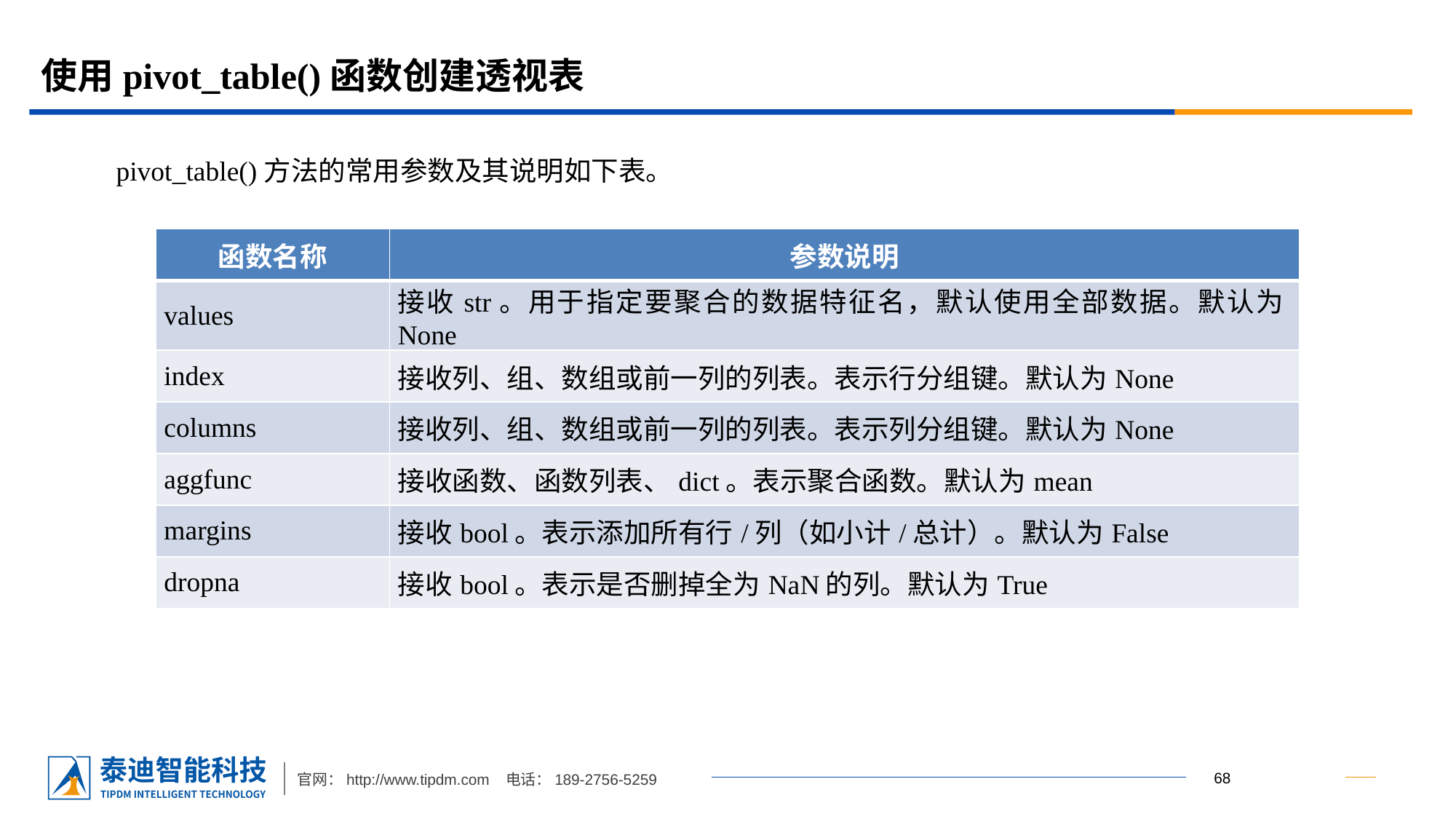

# 使用pivot_table()函数创建透视表
pivot_table()方法的常用参数及其说明如下表。

| 函数名称 | 参数说明 |
| --- | --- |
| values | 接收str。用于指定要聚合的数据特征名，默认使用全部数据。默认为None |
| index | 接收列、组、数组或前一列的列表。表示行分组键。默认为None |
| columns | 接收列、组、数组或前一列的列表。表示列分组键。默认为None |
| aggfunc | 接收函数、函数列表、dict。表示聚合函数。默认为mean |
| margins | 接收bool。表示添加所有行/列（如小计/总计）。默认为False |
| dropna | 接收bool。表示是否删掉全为NaN的列。默认为True |